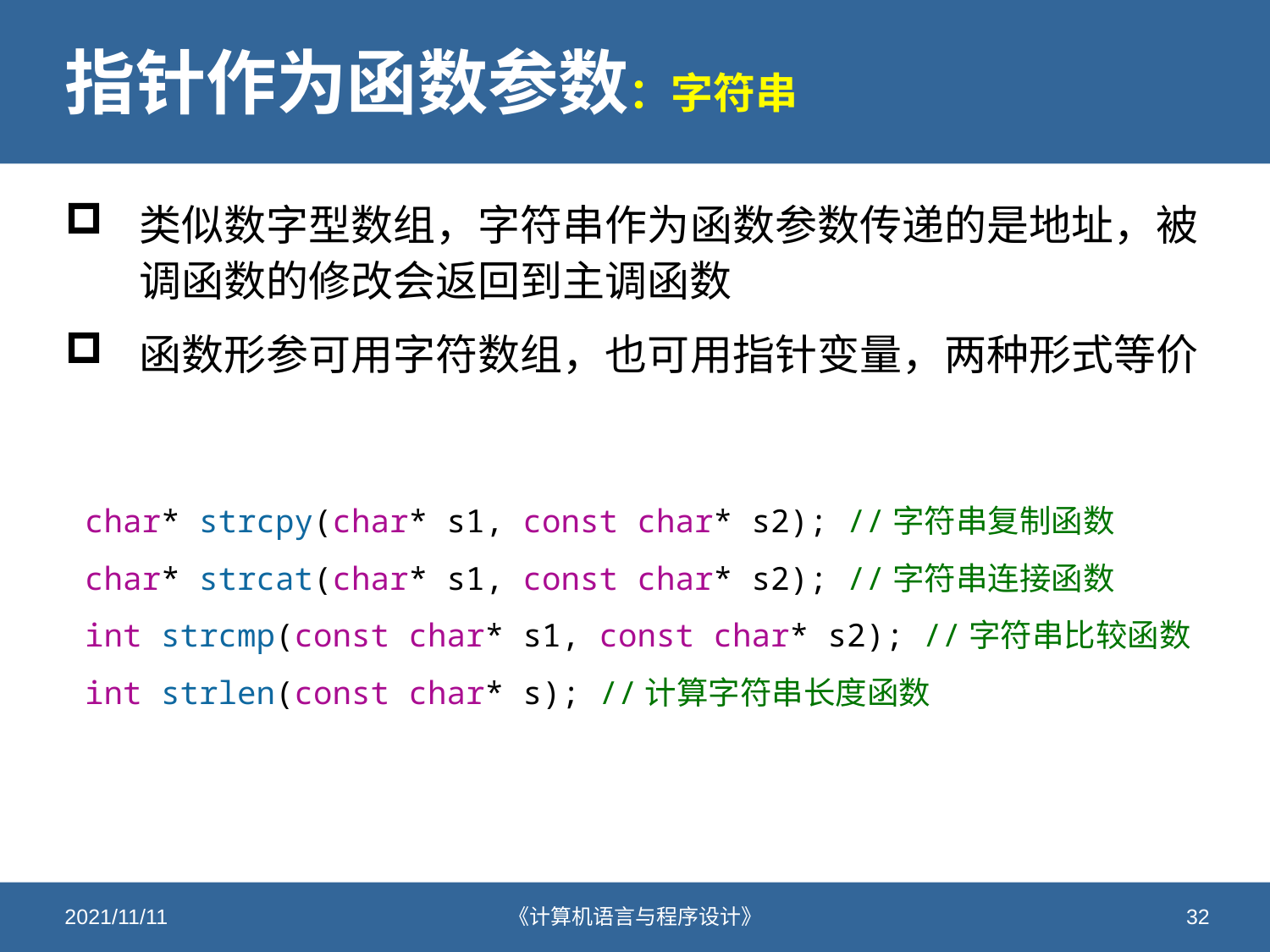

# 指针作为函数参数：字符串
类似数字型数组，字符串作为函数参数传递的是地址，被调函数的修改会返回到主调函数
函数形参可用字符数组，也可用指针变量，两种形式等价
char* strcpy(char* s1, const char* s2); //字符串复制函数
char* strcat(char* s1, const char* s2); //字符串连接函数
int strcmp(const char* s1, const char* s2); //字符串比较函数
int strlen(const char* s); //计算字符串长度函数
2021/11/11
《计算机语言与程序设计》
32